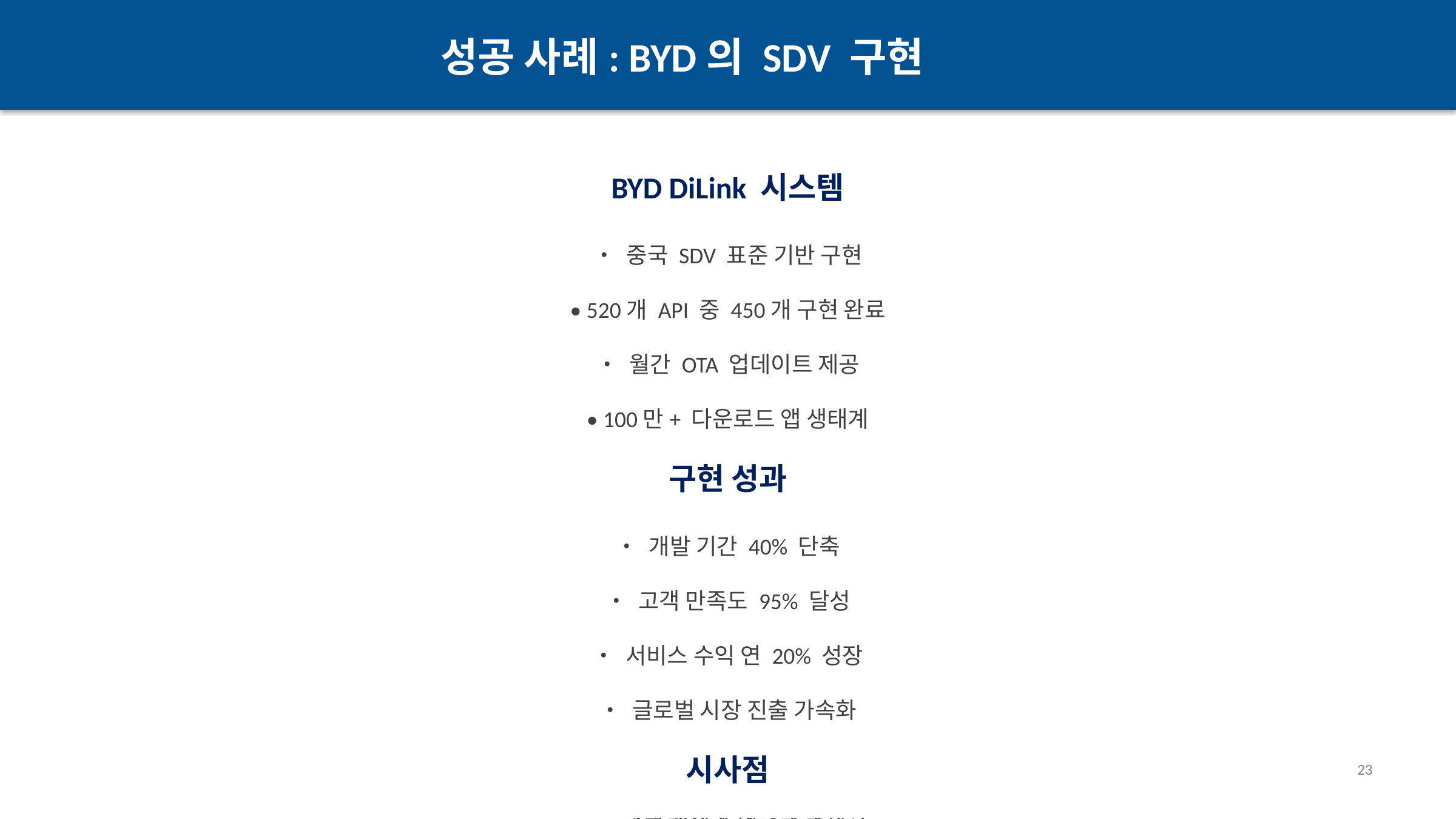

성공 사례: BYD의 SDV 구현
BYD DiLink 시스템
• 중국 SDV 표준 기반 구현
• 520개 API 중 450개 구현 완료
• 월간 OTA 업데이트 제공
• 100만+ 다운로드 앱 생태계
구현 성과
• 개발 기간 40% 단축
• 고객 만족도 95% 달성
• 서비스 수익 연 20% 성장
• 글로벌 시장 진출 가속화
시사점
23
• 표준화가 혁신의 기반
• 생태계 구축이 성공의 핵심
• 빠른 실행과 개선의 중요성